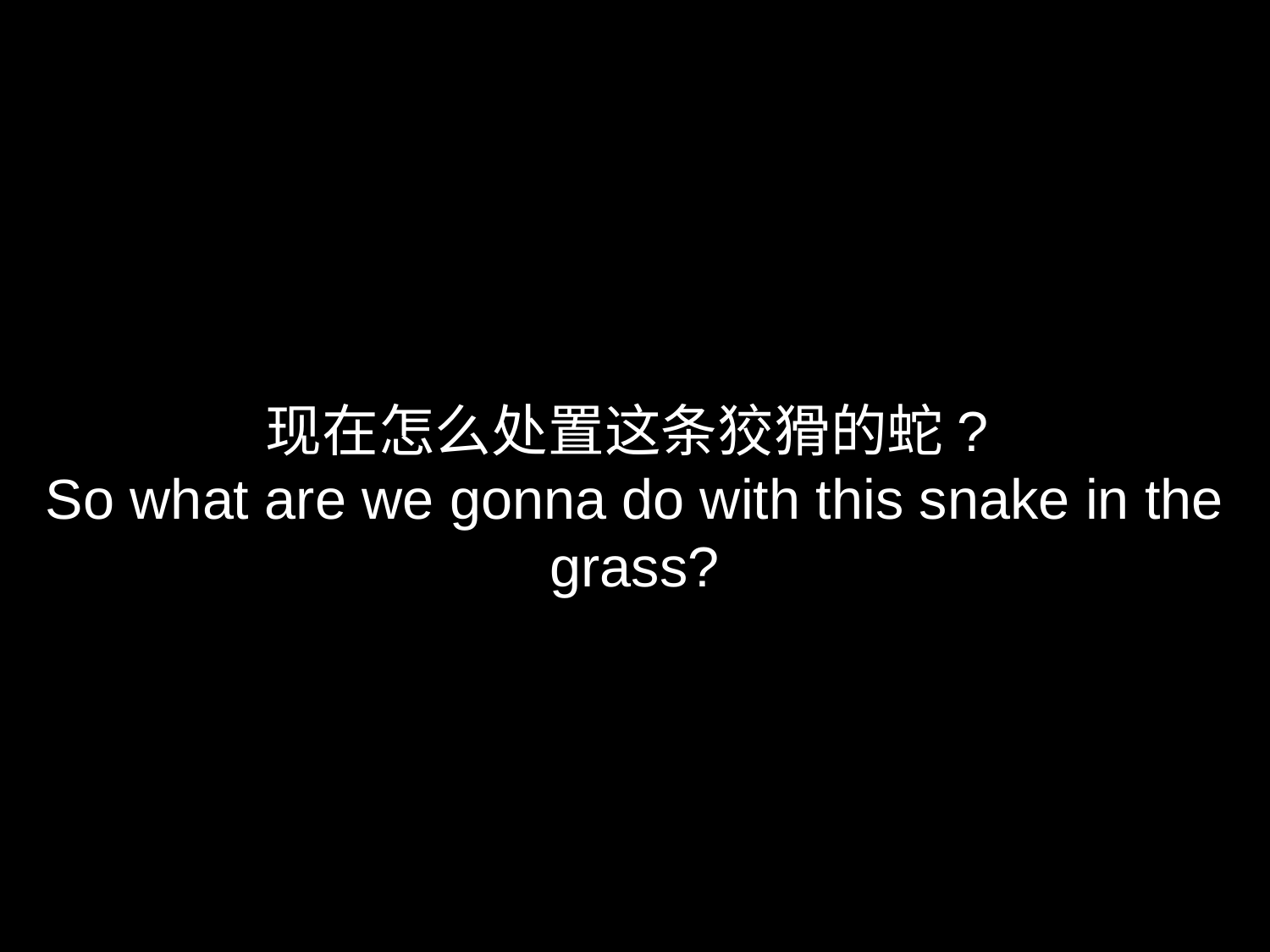

现在怎么处置这条狡猾的蛇?
So what are we gonna do with this snake in the grass?